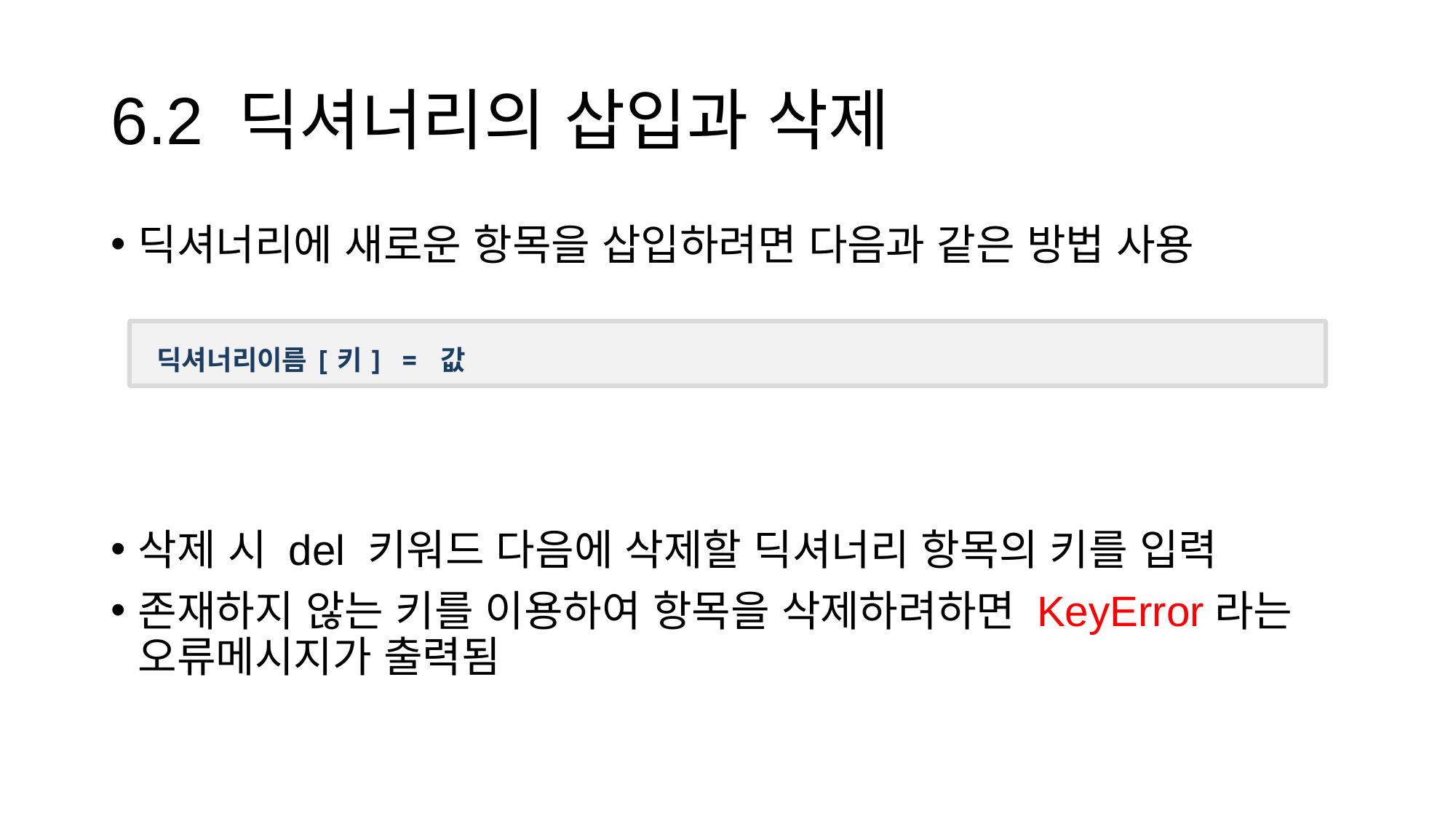

# 6.2 딕셔너리의 삽입과 삭제
딕셔너리에 새로운 항목을 삽입하려면 다음과 같은 방법 사용

삭제 시 del 키워드 다음에 삭제할 딕셔너리 항목의 키를 입력
존재하지 않는 키를 이용하여 항목을 삭제하려하면 KeyError라는 오류메시지가 출력됨

딕셔너리이름[키] = 값